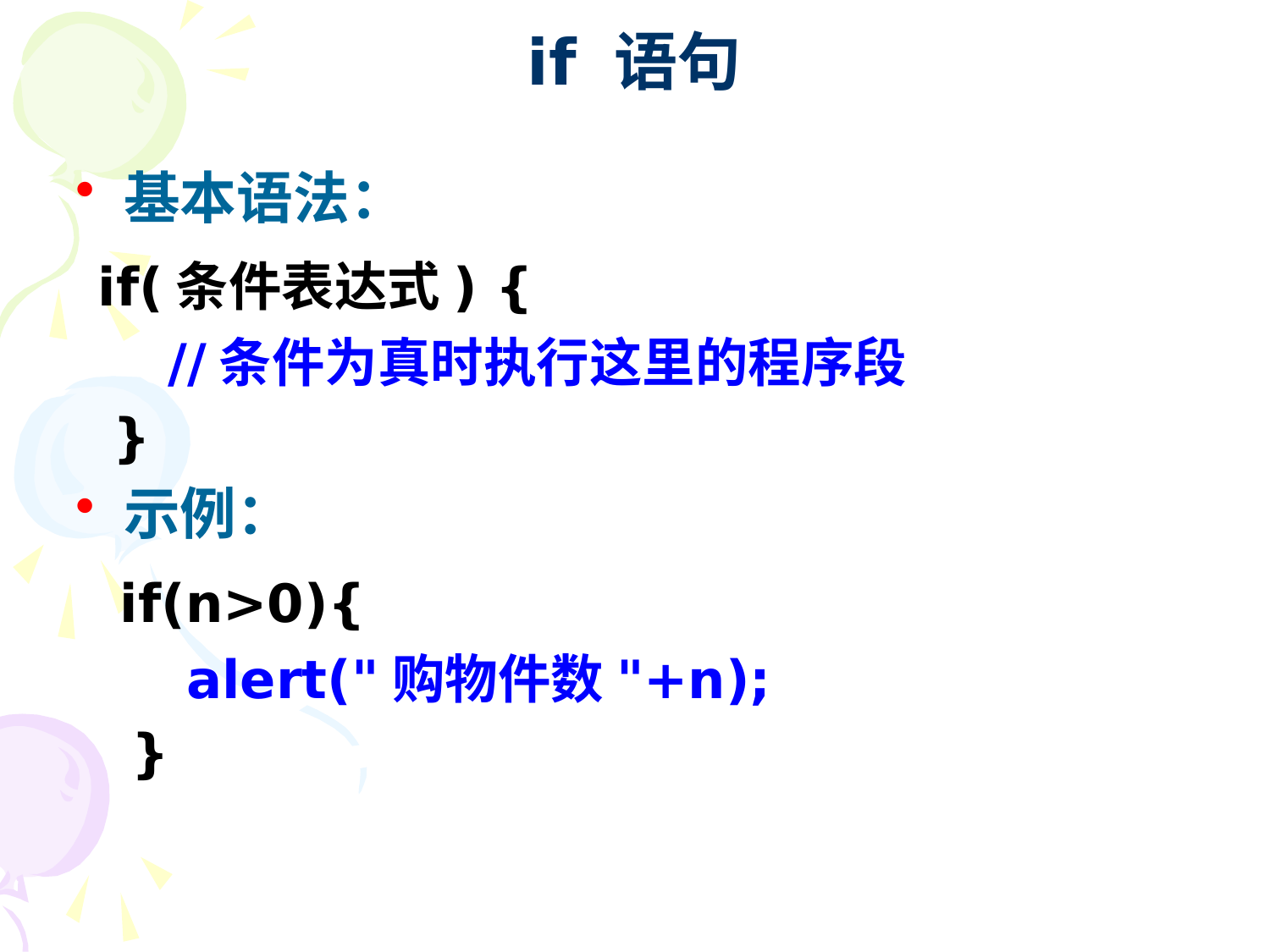

# if 语句
基本语法：
 if(条件表达式) {
     //条件为真时执行这里的程序段
  }
示例：
  if(n>0){
      alert("购物件数"+n);
   }